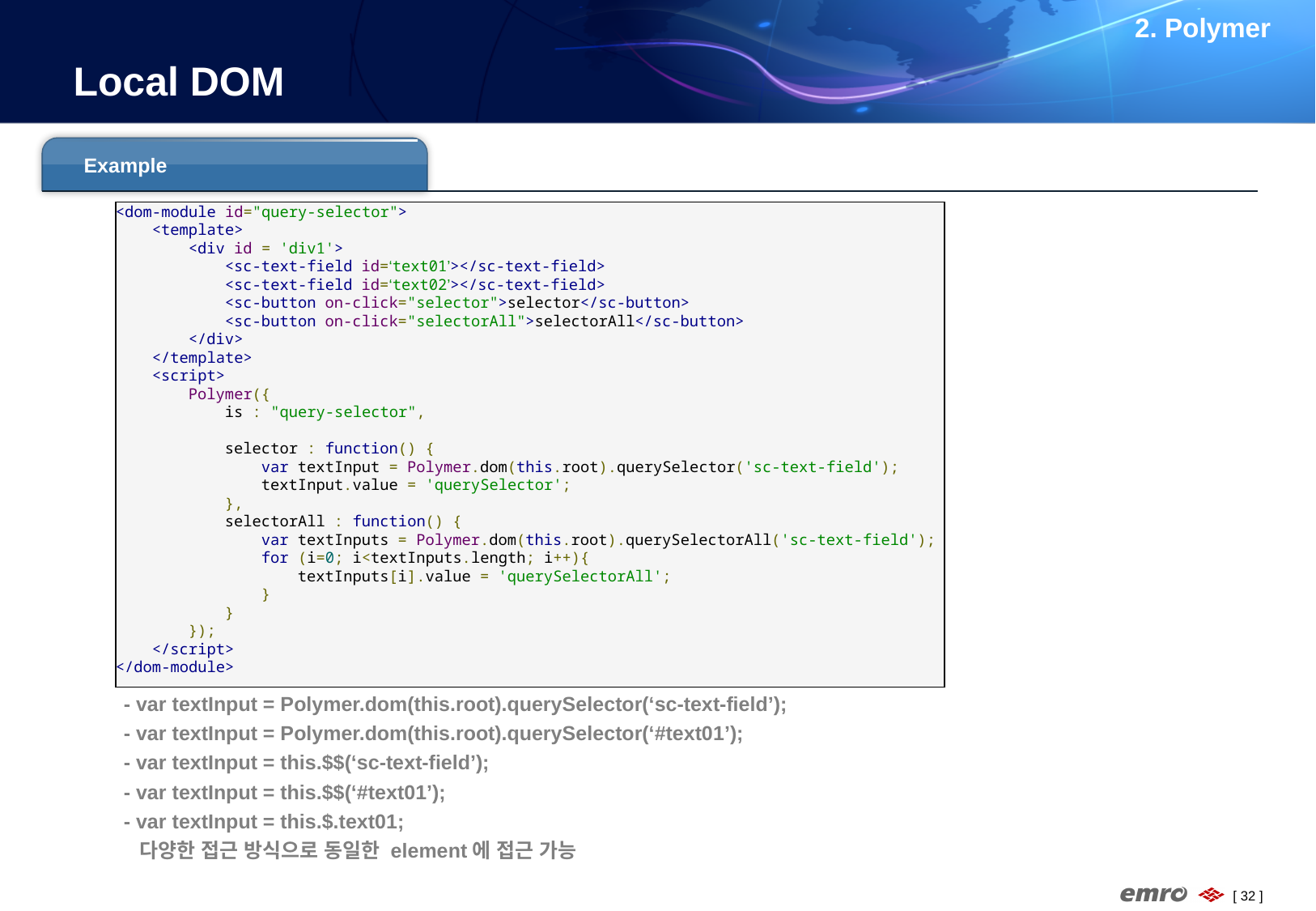

2. Polymer
# Local DOM

Example
<dom-module id="query-selector">
    <template>
        <div id = 'div1'>
            <sc-text-field id=‘text01’></sc-text-field>
            <sc-text-field id=‘text02’></sc-text-field>
            <sc-button on-click="selector">selector</sc-button>
            <sc-button on-click="selectorAll">selectorAll</sc-button>
        </div>
    </template>
    <script>
        Polymer({
            is : "query-selector",

            selector : function() {
                var textInput = Polymer.dom(this.root).querySelector('sc-text-field');
                textInput.value = 'querySelector';
            },
            selectorAll : function() {
                var textInputs = Polymer.dom(this.root).querySelectorAll('sc-text-field');
                for (i=0; i<textInputs.length; i++){
                    textInputs[i].value = 'querySelectorAll';
                }
            }
        });
    </script>
</dom-module>
- var textInput = Polymer.dom(this.root).querySelector(‘sc-text-field’);
- var textInput = Polymer.dom(this.root).querySelector(‘#text01’);
- var textInput = this.$$(‘sc-text-field’);
- var textInput = this.$$(‘#text01’);
- var textInput = this.$.text01;
  다양한 접근 방식으로 동일한 element에 접근 가능